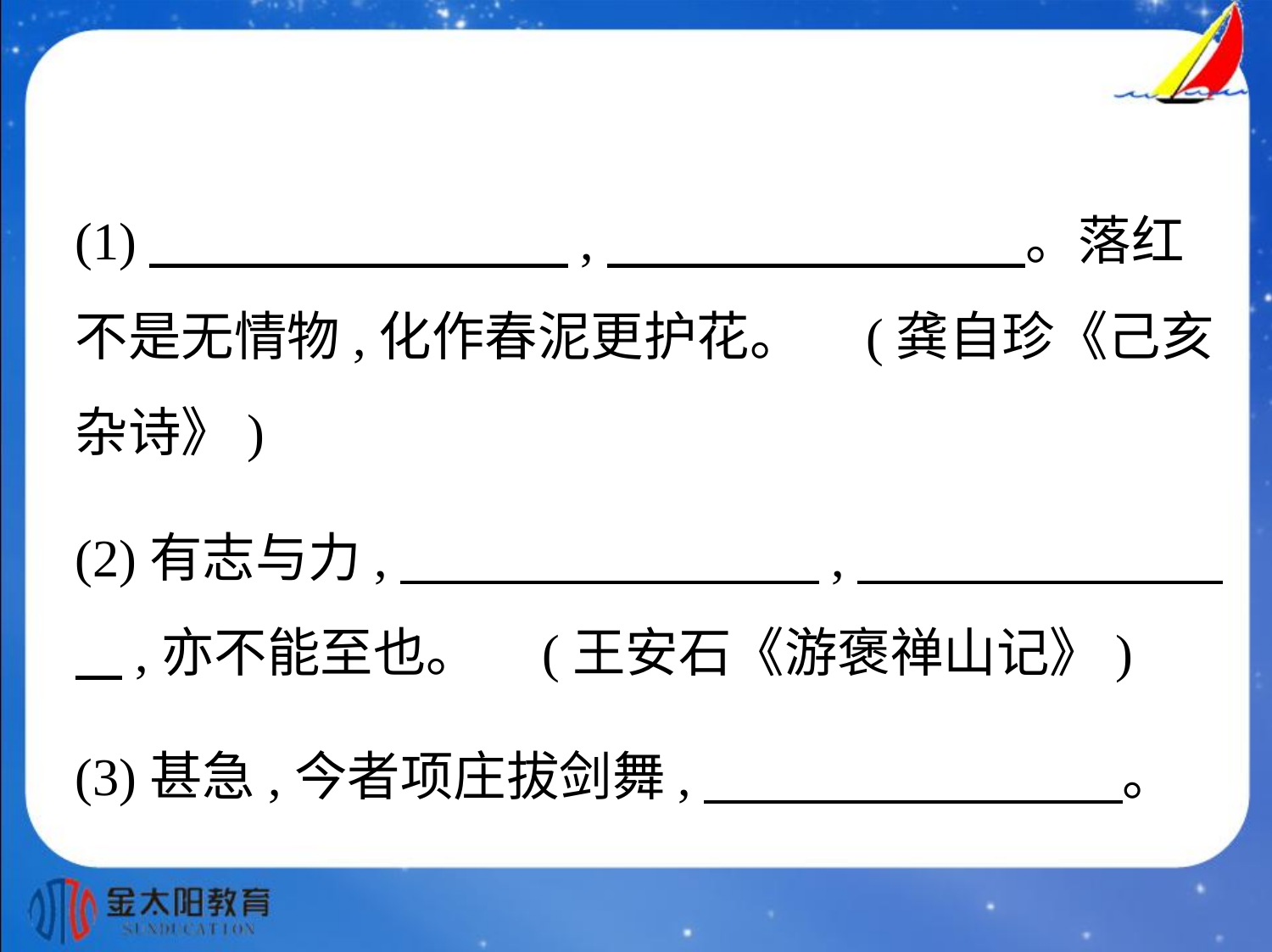

(1)　　　　　　　    ,　　　　　　　    。落红
不是无情物,化作春泥更护花。 (龚自珍《己亥
杂诗》)
(2)有志与力,　　　　　　　    ,　　　　　　    
    ,亦不能至也。 (王安石《游褒禅山记》)
(3)甚急,今者项庄拔剑舞,　　　　　　　    。